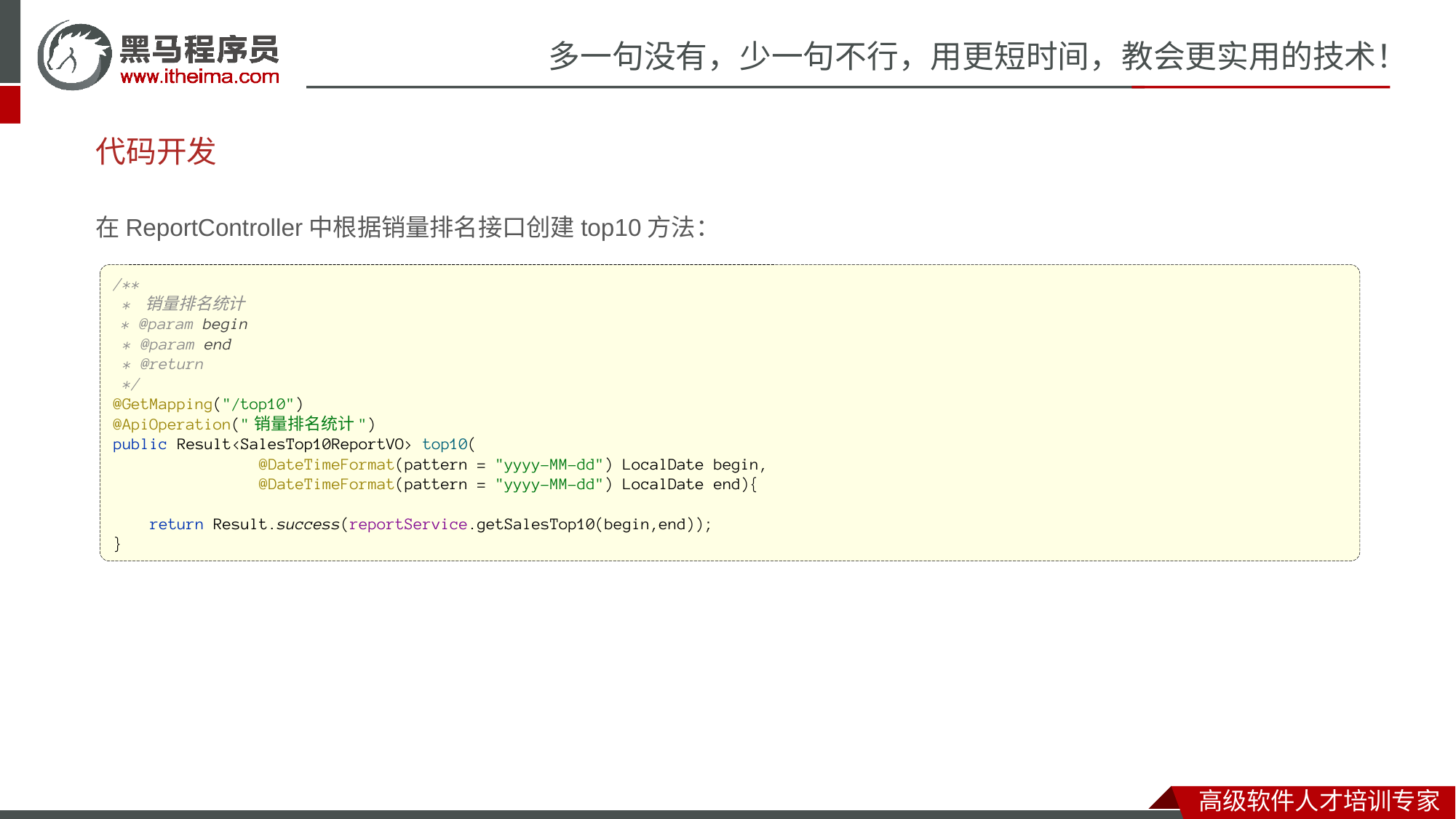

# 代码开发
在ReportController中根据销量排名接口创建top10方法：
/**
 * 销量排名统计
 * @param begin
 * @param end
 * @return
 */
@GetMapping("/top10")
@ApiOperation("销量排名统计")
public Result<SalesTop10ReportVO> top10(
                @DateTimeFormat(pattern = "yyyy-MM-dd") LocalDate begin,
                @DateTimeFormat(pattern = "yyyy-MM-dd") LocalDate end){
    return Result.success(reportService.getSalesTop10(begin,end));
}